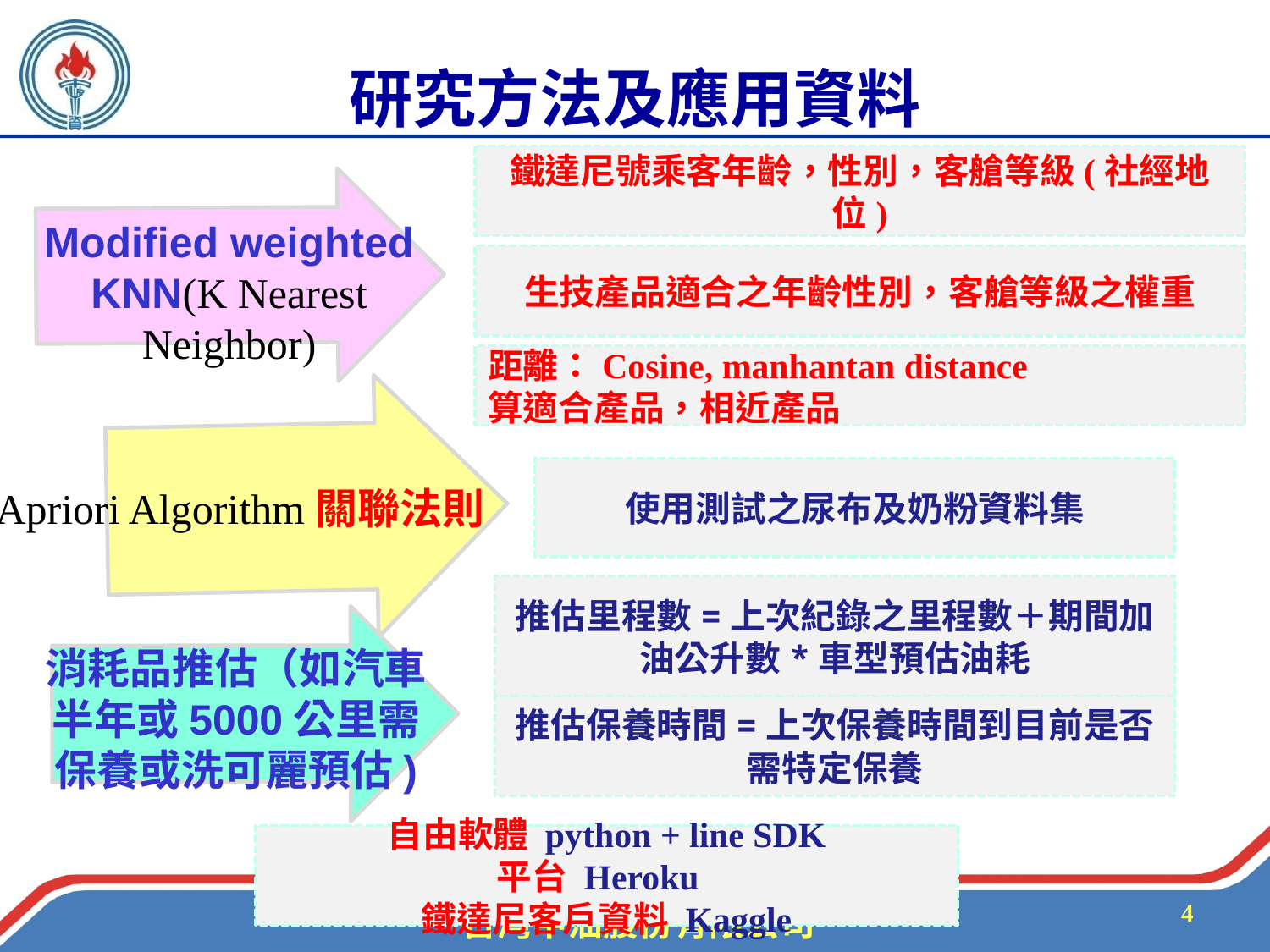

# 研究方法及應用資料

鐵達尼號乘客年齡，性別，客艙等級(社經地位)

Modified weighted KNN(K Nearest Neighbor)

生技產品適合之年齡性別，客艙等級之權重
距離：Cosine, manhantan distance
算適合產品，相近產品

Apriori Algorithm關聯法則
使用測試之尿布及奶粉資料集

推估里程數=上次紀錄之里程數＋期間加油公升數*車型預估油耗

消耗品推估（如汽車半年或5000公里需保養或洗可麗預估)

推估保養時間=上次保養時間到目前是否需特定保養

自由軟體 python + line SDK
平台 Heroku
鐵達尼客戶資料 Kaggle
4